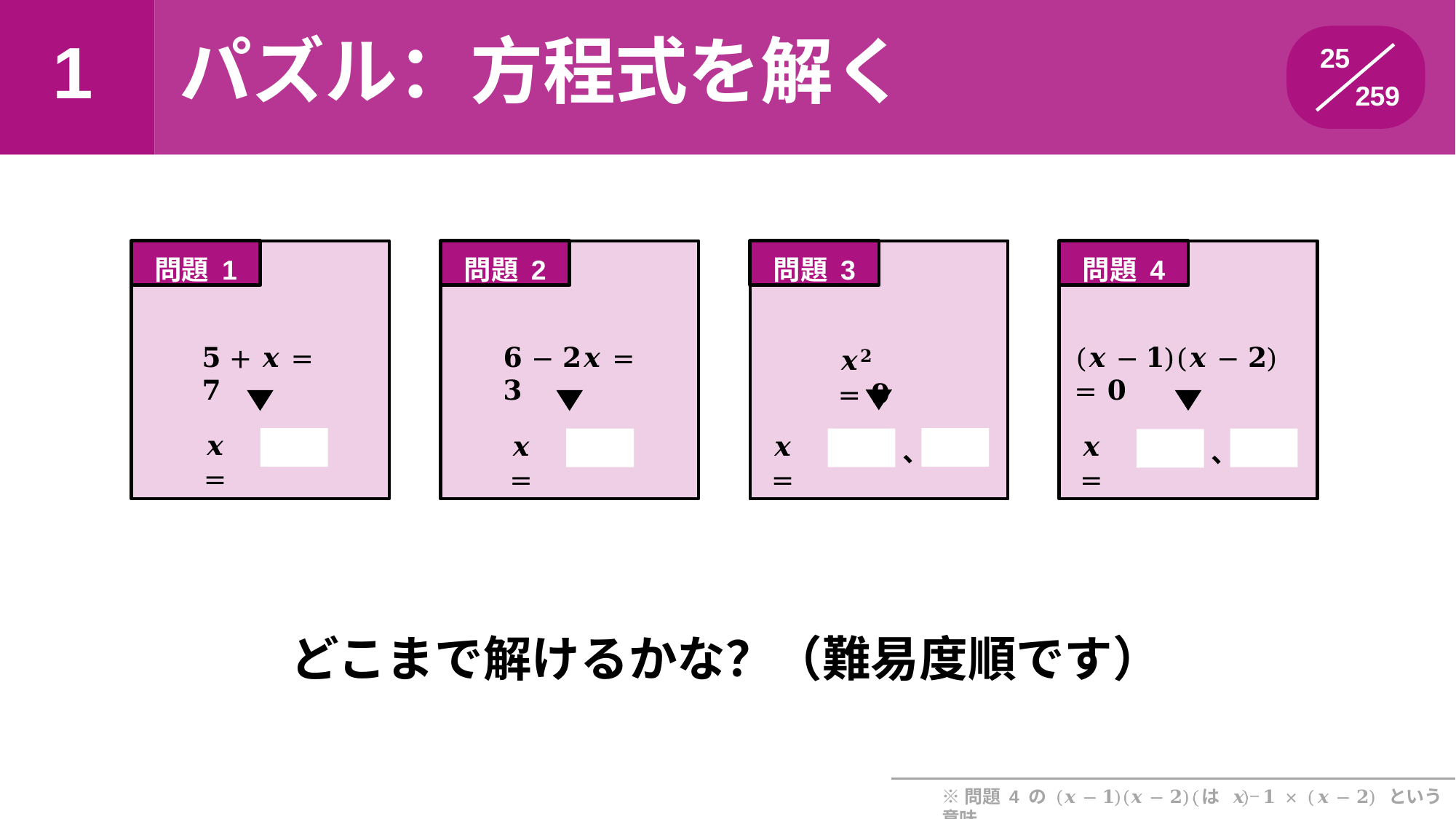

パズル：方程式を解く
# 1
25
259

問題 1
問題 2
問題 3
問題 4
𝟓 + 𝒙 = 𝟕
𝟔 − 𝟐𝒙 = 𝟑
(𝒙 − 𝟏)(𝒙 − 𝟐) = 𝟎
𝒙𝟐 = 𝟗

𝒙 =
𝒙 =
𝒙 =
𝒙 =

、
、
どこまで解けるかな？（難易度順です）

※問題 4 の (𝒙 − 𝟏)(𝒙 − 𝟐) は 𝒙 − 𝟏 × (𝒙 − 𝟐) という意味。